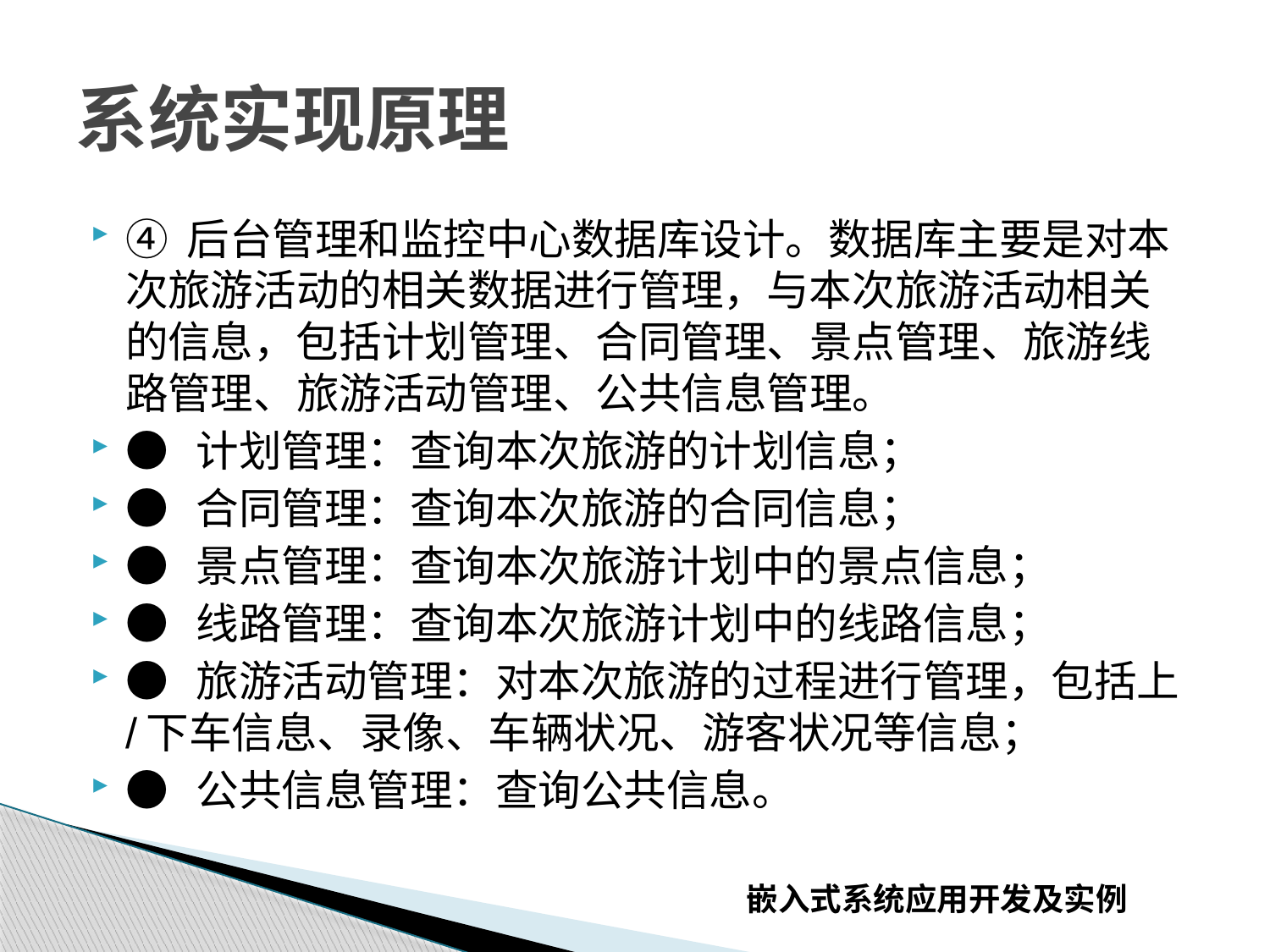

# 系统实现原理
④ 后台管理和监控中心数据库设计。数据库主要是对本次旅游活动的相关数据进行管理，与本次旅游活动相关的信息，包括计划管理、合同管理、景点管理、旅游线路管理、旅游活动管理、公共信息管理。
●  计划管理：查询本次旅游的计划信息；
●  合同管理：查询本次旅游的合同信息；
●  景点管理：查询本次旅游计划中的景点信息；
●  线路管理：查询本次旅游计划中的线路信息；
●  旅游活动管理：对本次旅游的过程进行管理，包括上/下车信息、录像、车辆状况、游客状况等信息；
●  公共信息管理：查询公共信息。

嵌入式系统应用开发及实例